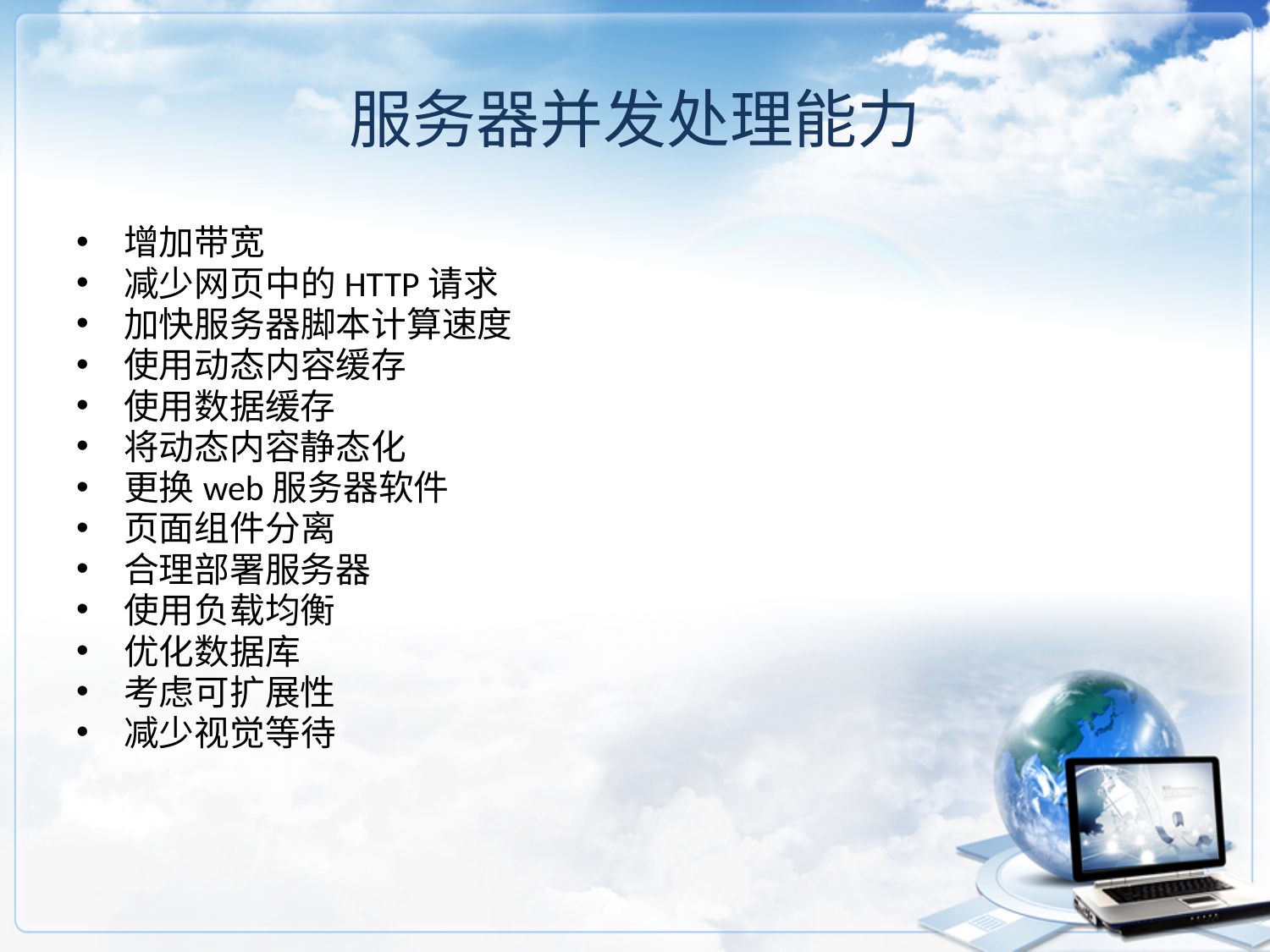

# 服务器并发处理能力
增加带宽
减少网页中的HTTP请求
加快服务器脚本计算速度
使用动态内容缓存
使用数据缓存
将动态内容静态化
更换web服务器软件
页面组件分离
合理部署服务器
使用负载均衡
优化数据库
考虑可扩展性
减少视觉等待